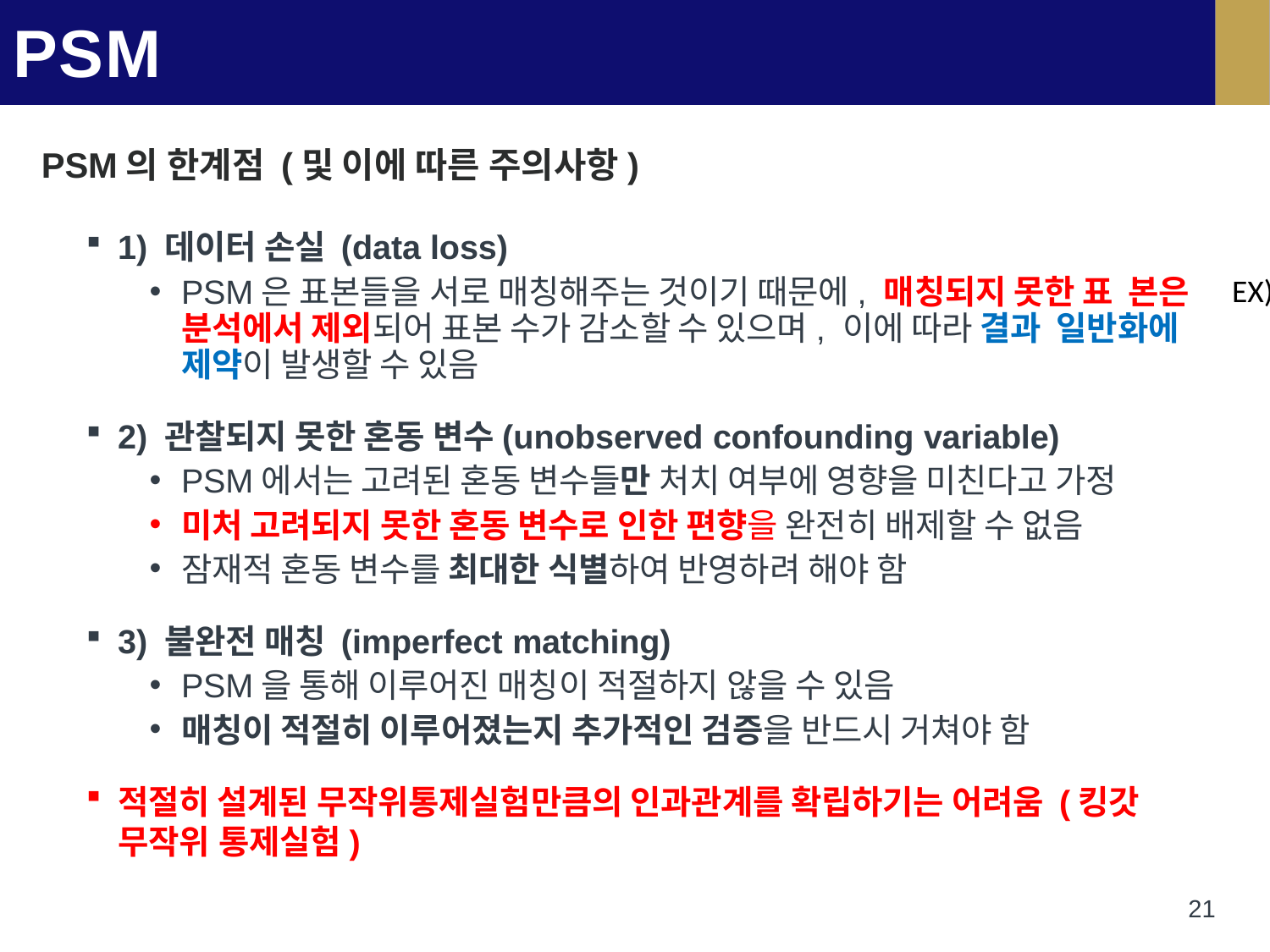

# PSM
PSM의 한계점 (및 이에 따른 주의사항)

1) 데이터 손실 (data loss)
PSM은 표본들을 서로 매칭해주는 것이기 때문에, 매칭되지 못한 표  본은 분석에서 제외되어 표본 수가 감소할 수 있으며, 이에 따라 결과  일반화에 제약이 발생할 수 있음

2) 관찰되지 못한 혼동 변수(unobserved confounding variable)
PSM에서는 고려된 혼동 변수들만 처치 여부에 영향을 미친다고 가정
미처 고려되지 못한 혼동 변수로 인한 편향을 완전히 배제할 수 없음
잠재적 혼동 변수를 최대한 식별하여 반영하려 해야 함

3) 불완전 매칭 (imperfect matching)
PSM을 통해 이루어진 매칭이 적절하지 않을 수 있음
매칭이 적절히 이루어졌는지 추가적인 검증을 반드시 거쳐야 함

적절히 설계된 무작위통제실험만큼의 인과관계를 확립하기는 어려움 (킹갓 무작위 통제실험)
EX) 남자끼리만 매칭될 수 있음 (대표성떨어짐)
21